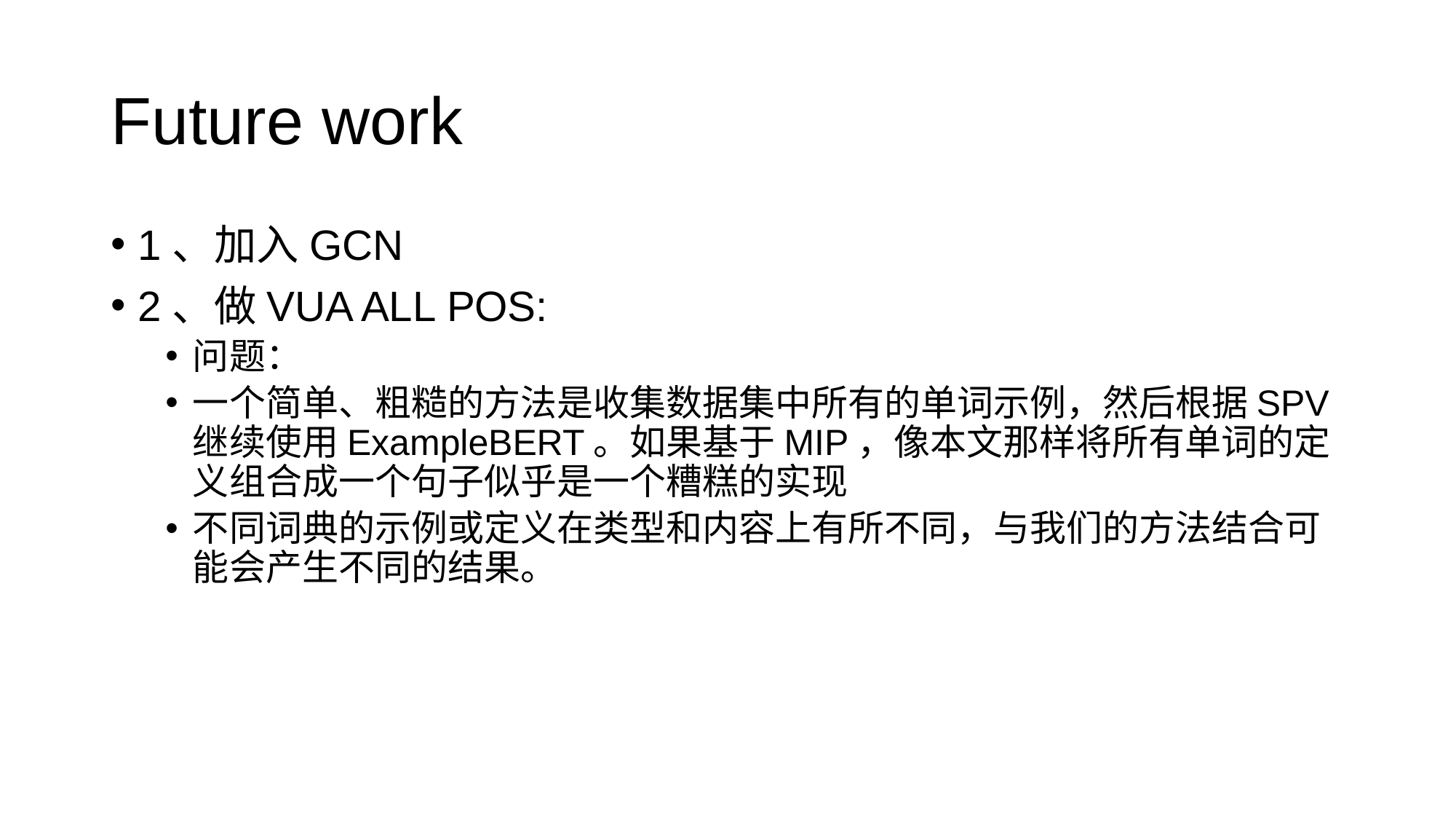

# Future work
1、加入GCN
2、做VUA ALL POS:
问题：
一个简单、粗糙的方法是收集数据集中所有的单词示例，然后根据SPV继续使用ExampleBERT。如果基于MIP，像本文那样将所有单词的定义组合成一个句子似乎是一个糟糕的实现
不同词典的示例或定义在类型和内容上有所不同，与我们的方法结合可能会产生不同的结果。